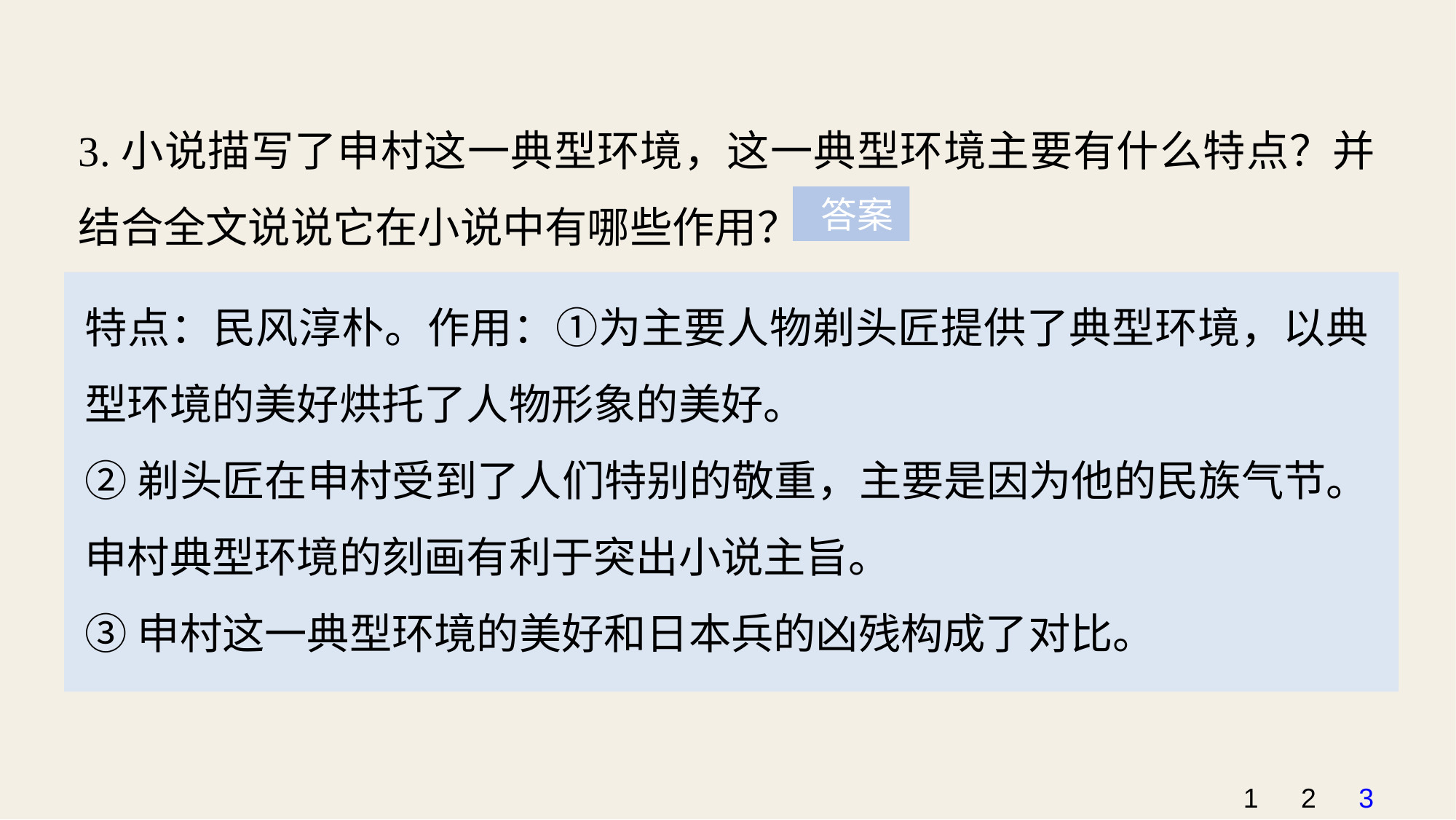

3.小说描写了申村这一典型环境，这一典型环境主要有什么特点？并结合全文说说它在小说中有哪些作用？
 答案
特点：民风淳朴。作用：①为主要人物剃头匠提供了典型环境，以典型环境的美好烘托了人物形象的美好。
②剃头匠在申村受到了人们特别的敬重，主要是因为他的民族气节。申村典型环境的刻画有利于突出小说主旨。
③申村这一典型环境的美好和日本兵的凶残构成了对比。

1
2
3